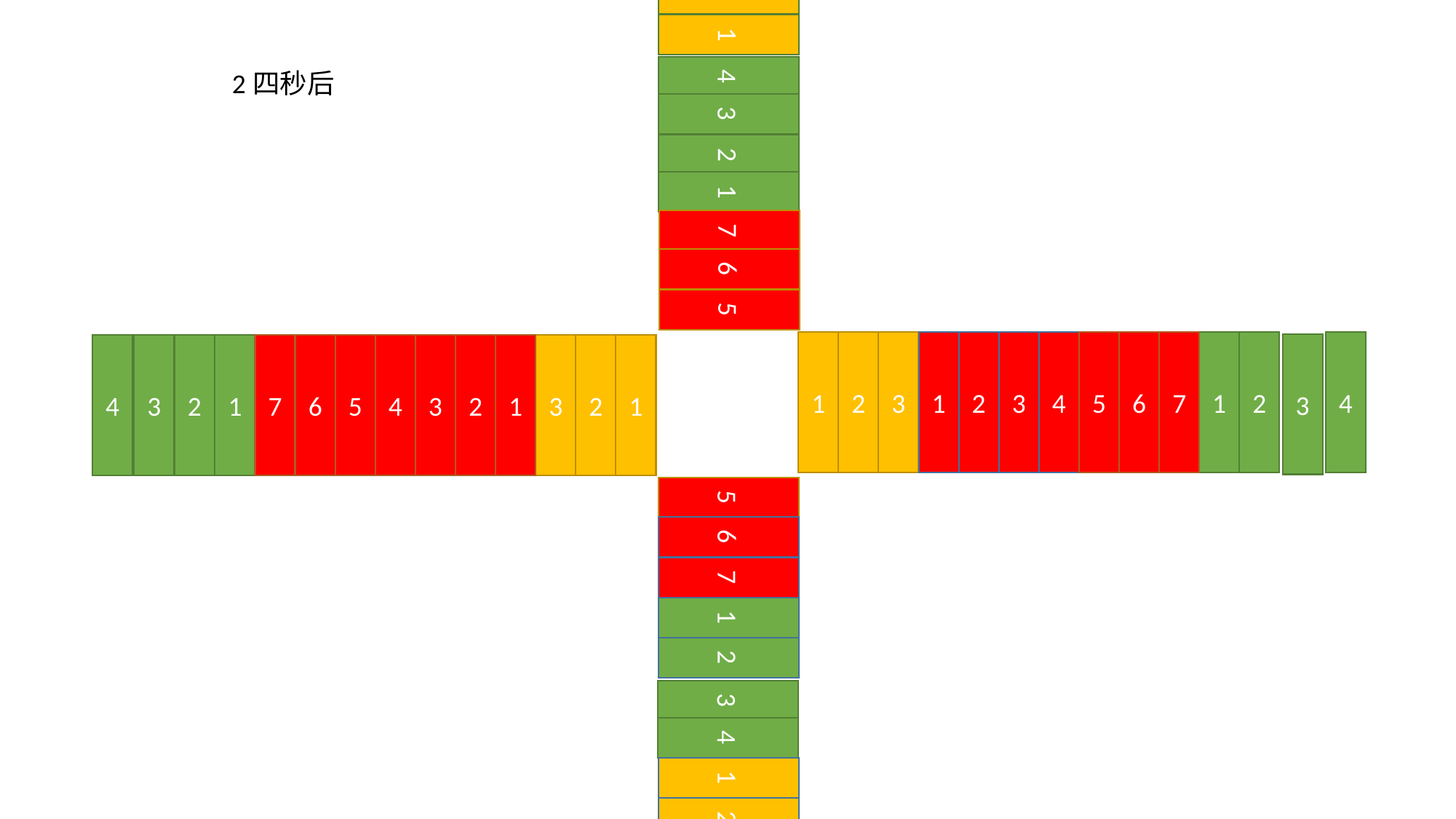

4
3
2
1
3
2
1
4
3
2四秒后
2
1
7
6
5
2
4
1
1
2
3
1
2
3
4
5
6
7
3
4
3
2
7
6
5
4
3
2
1
3
2
1
1
5
6
7
1
2
3
4
1
2
3
1
2
3
4